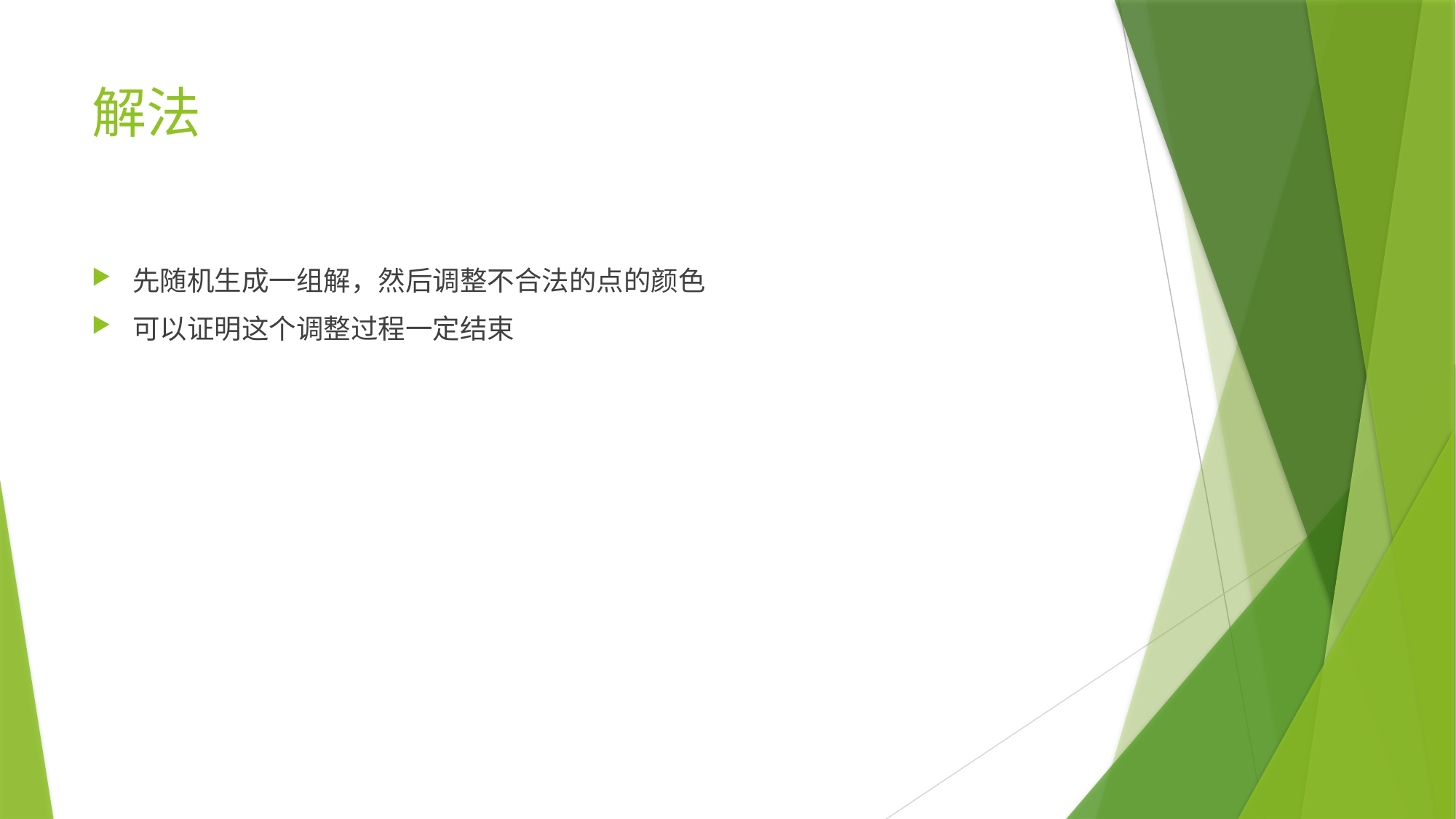

# 解法
先随机生成一组解，然后调整不合法的点的颜色
可以证明这个调整过程一定结束